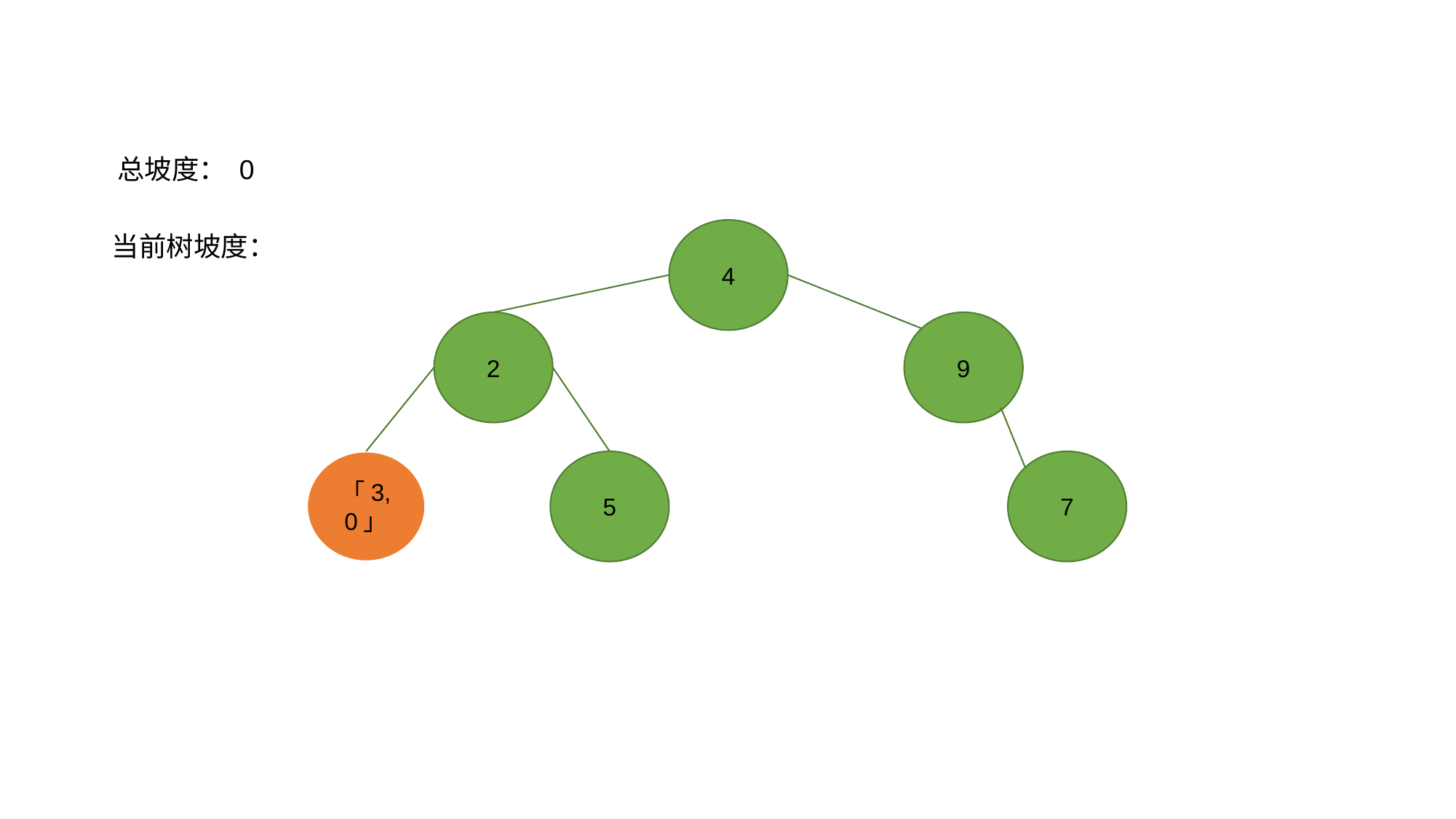

总坡度： 0
4
当前树坡度：
2
9
7
「3,0」
5